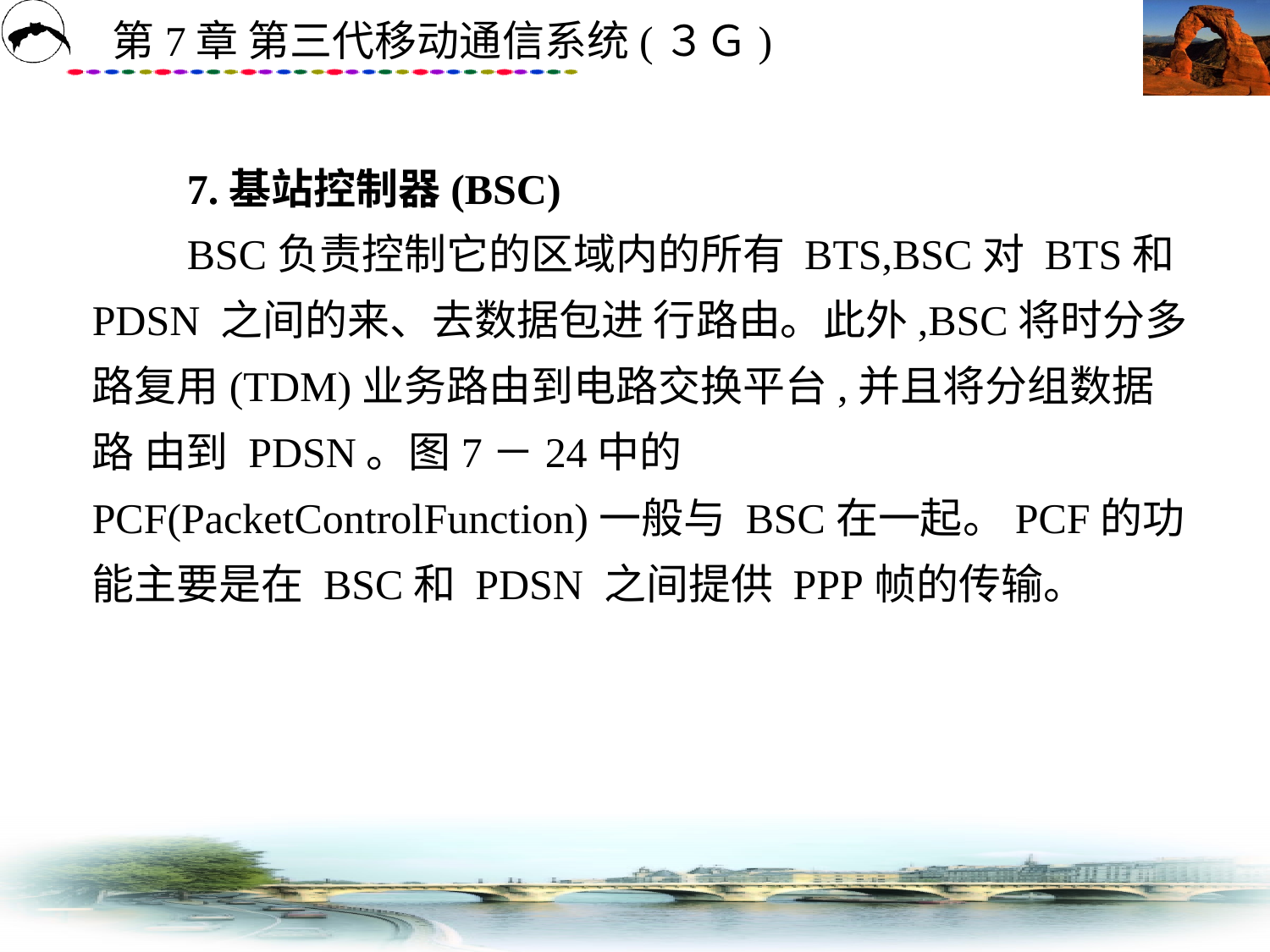

# 7.基站控制器(BSC) 　　BSC负责控制它的区域内的所有 BTS,BSC对 BTS和 PDSN 之间的来、去数据包进 行路由。此外,BSC将时分多路复用(TDM)业务路由到电路交换平台,并且将分组数据路 由到 PDSN。图7－24中的 PCF(PacketControlFunction)一般与 BSC在一起。PCF的功 能主要是在 BSC和 PDSN 之间提供 PPP帧的传输。